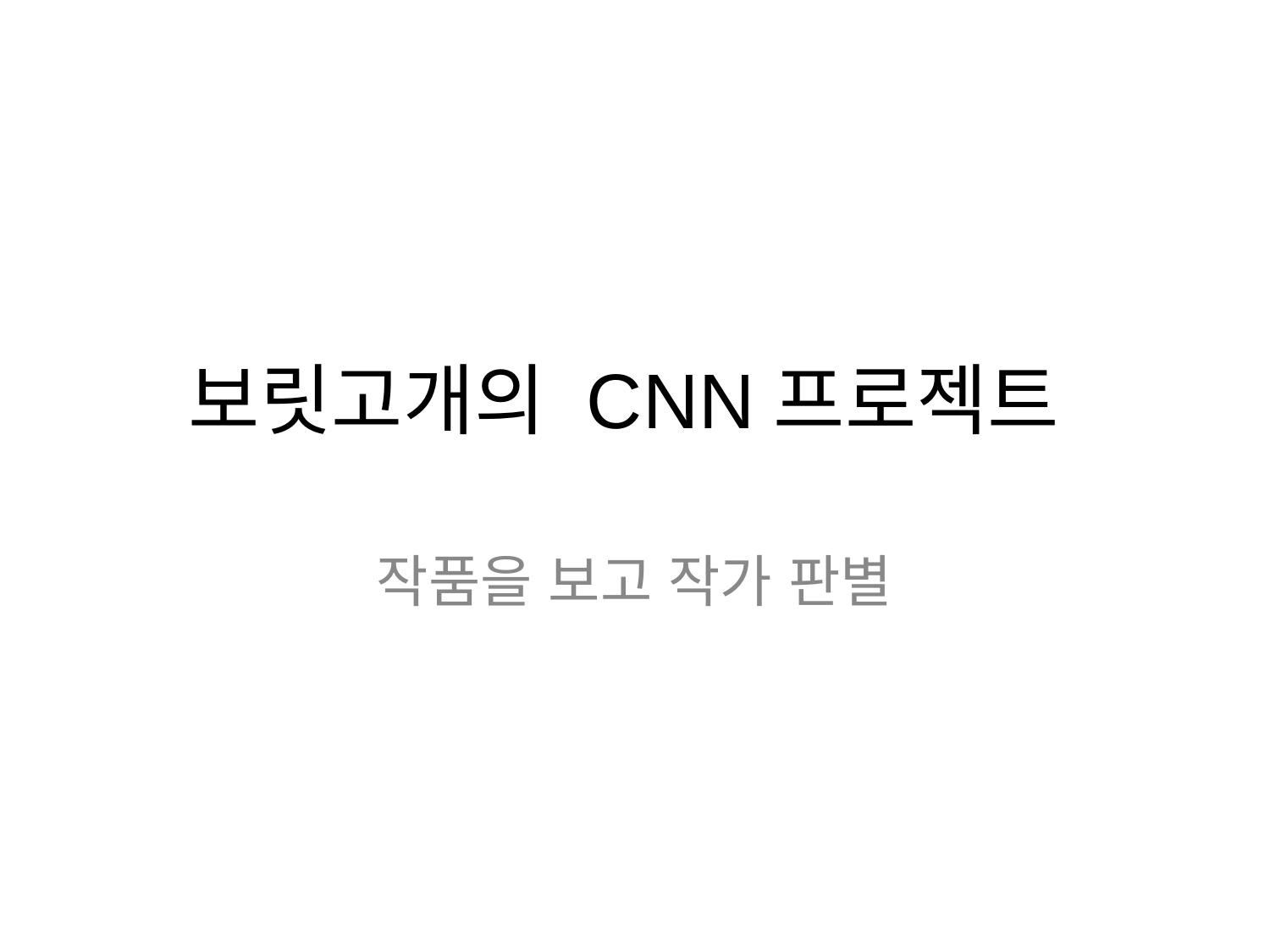

# 보릿고개의 CNN프로젝트
작품을 보고 작가 판별